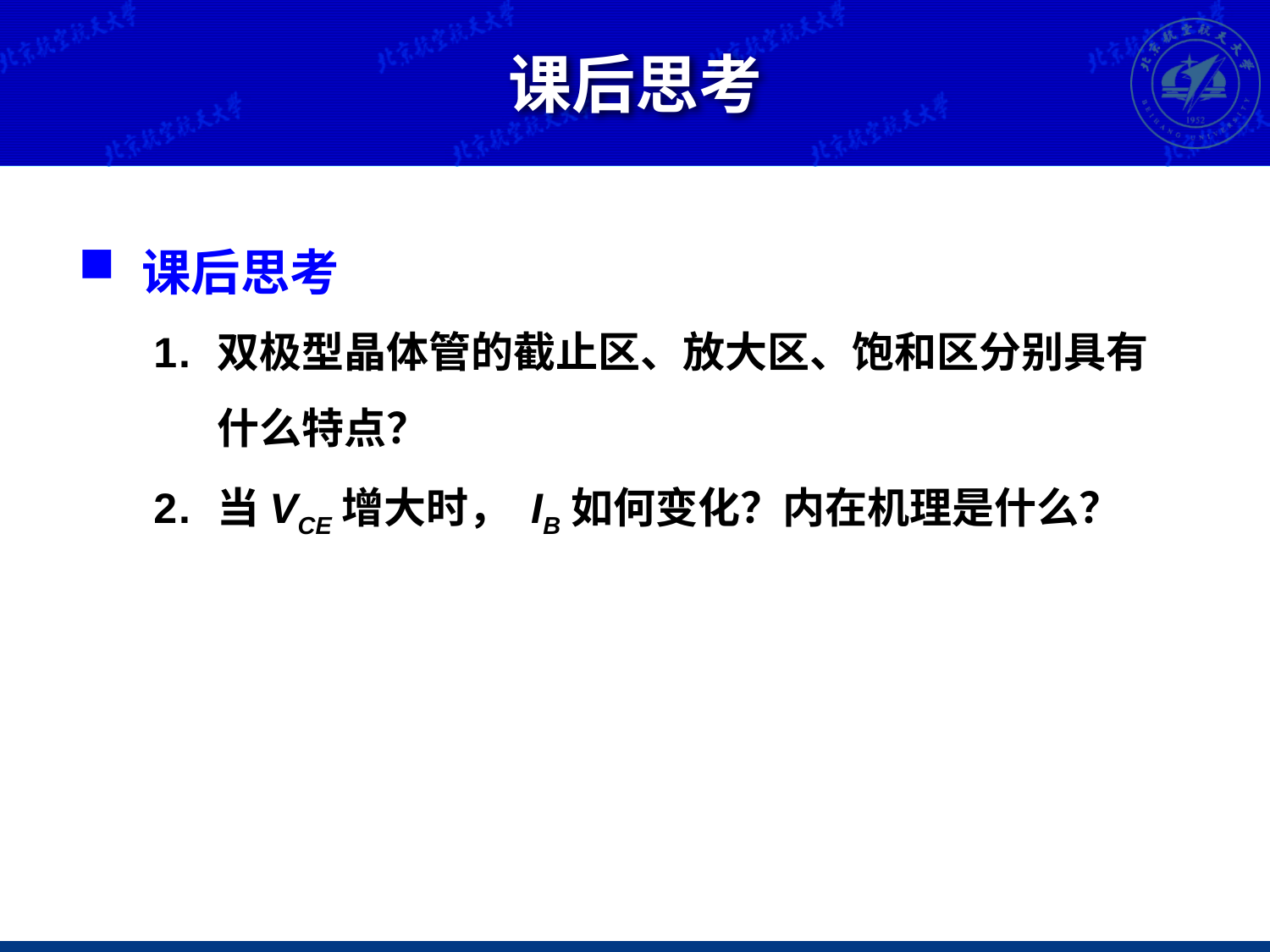

课后思考
课后思考
双极型晶体管的截止区、放大区、饱和区分别具有什么特点？
当VCE增大时， IB如何变化？内在机理是什么？